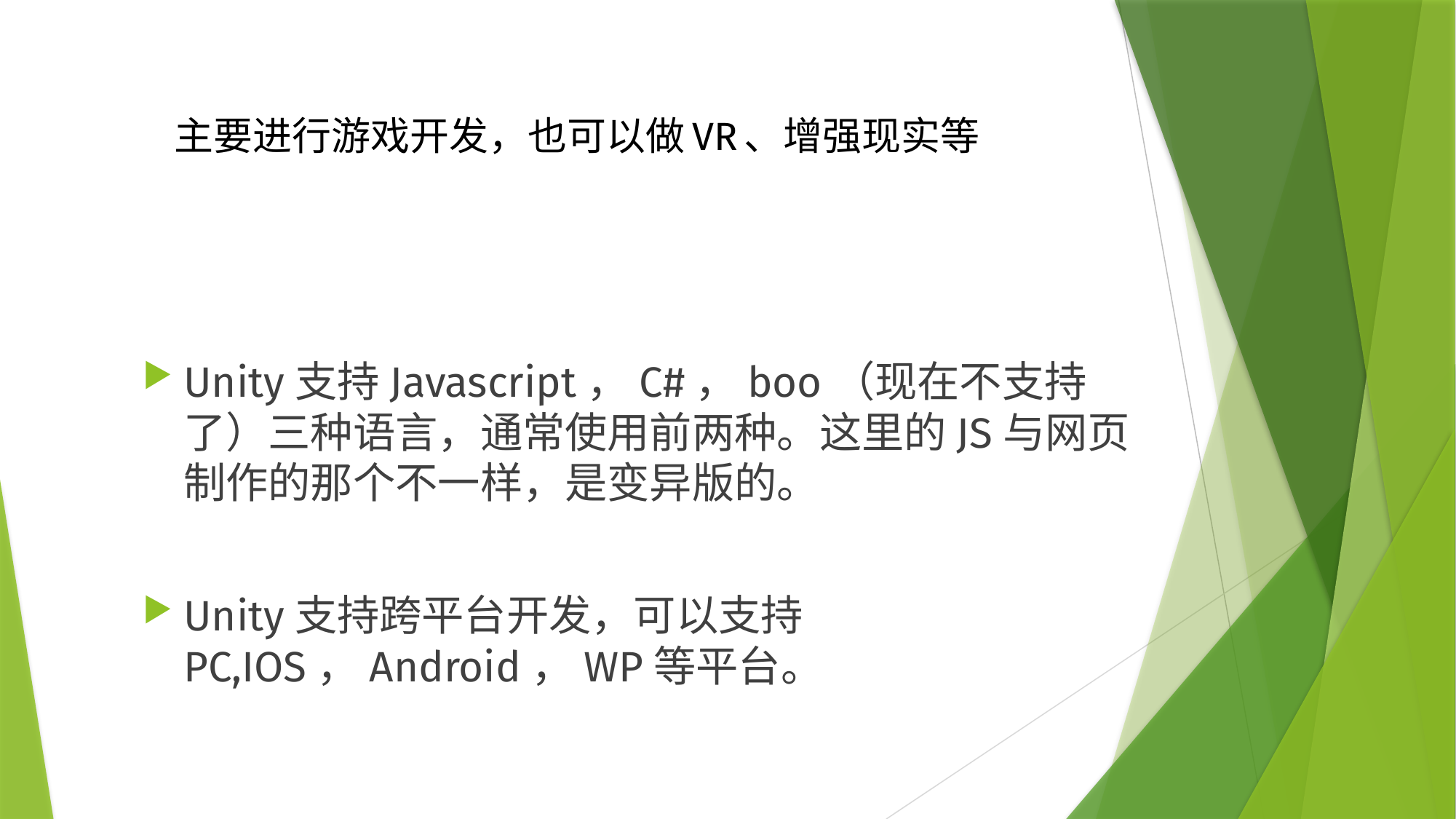

# 主要进行游戏开发，也可以做VR、增强现实等
Unity支持Javascript，C#，boo（现在不支持了）三种语言，通常使用前两种。这里的JS与网页制作的那个不一样，是变异版的。

Unity支持跨平台开发，可以支持PC,IOS，Android，WP等平台。